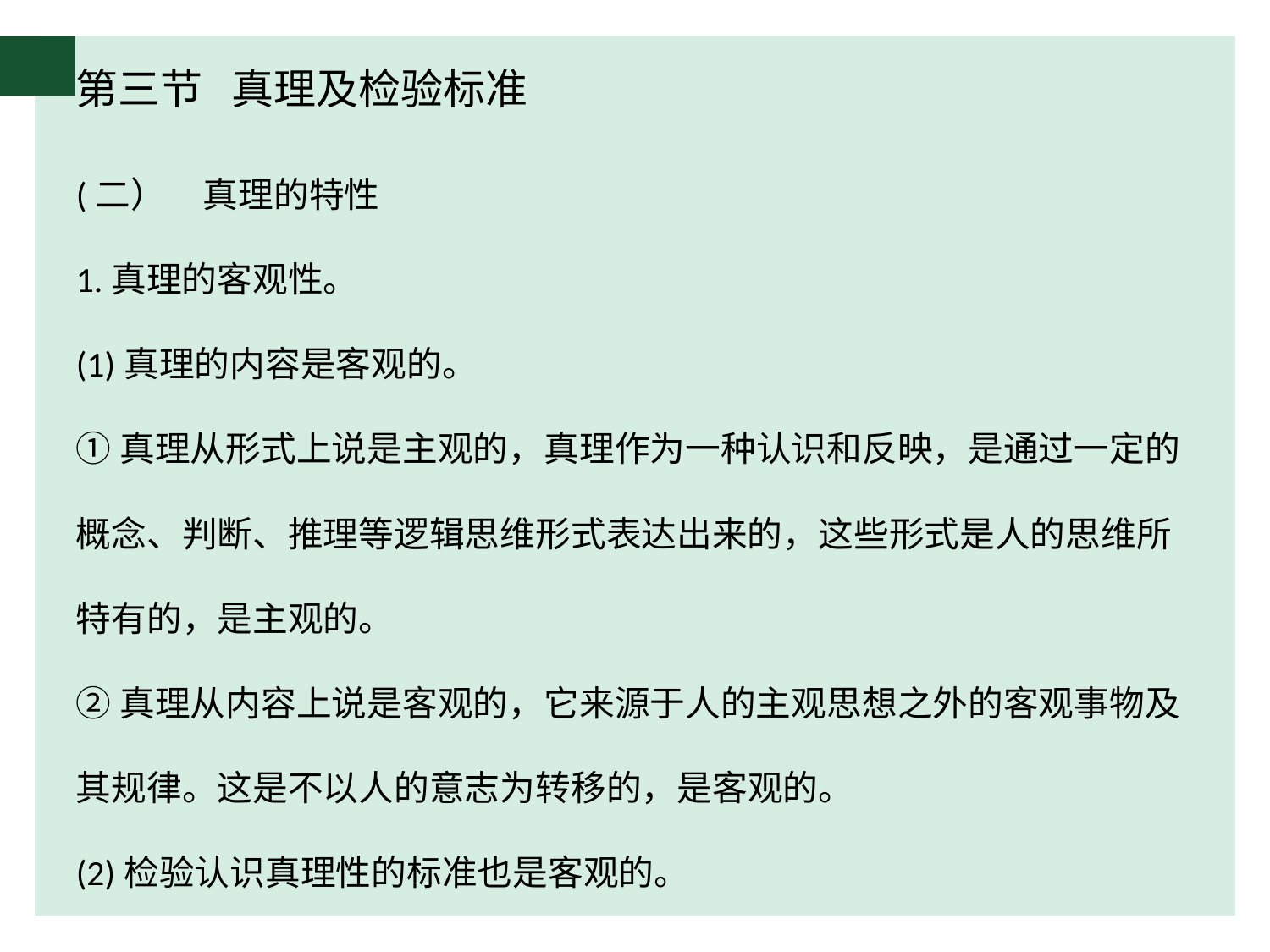

# 第三节   真理及检验标准
(二）	真理的特性
1.真理的客观性。
(1)真理的内容是客观的。
①真理从形式上说是主观的，真理作为一种认识和反映，是通过一定的概念、判断、推理等逻辑思维形式表达出来的，这些形式是人的思维所特有的，是主观的。
②真理从内容上说是客观的，它来源于人的主观思想之外的客观事物及其规律。这是不以人的意志为转移的，是客观的。
(2)检验认识真理性的标准也是客观的。